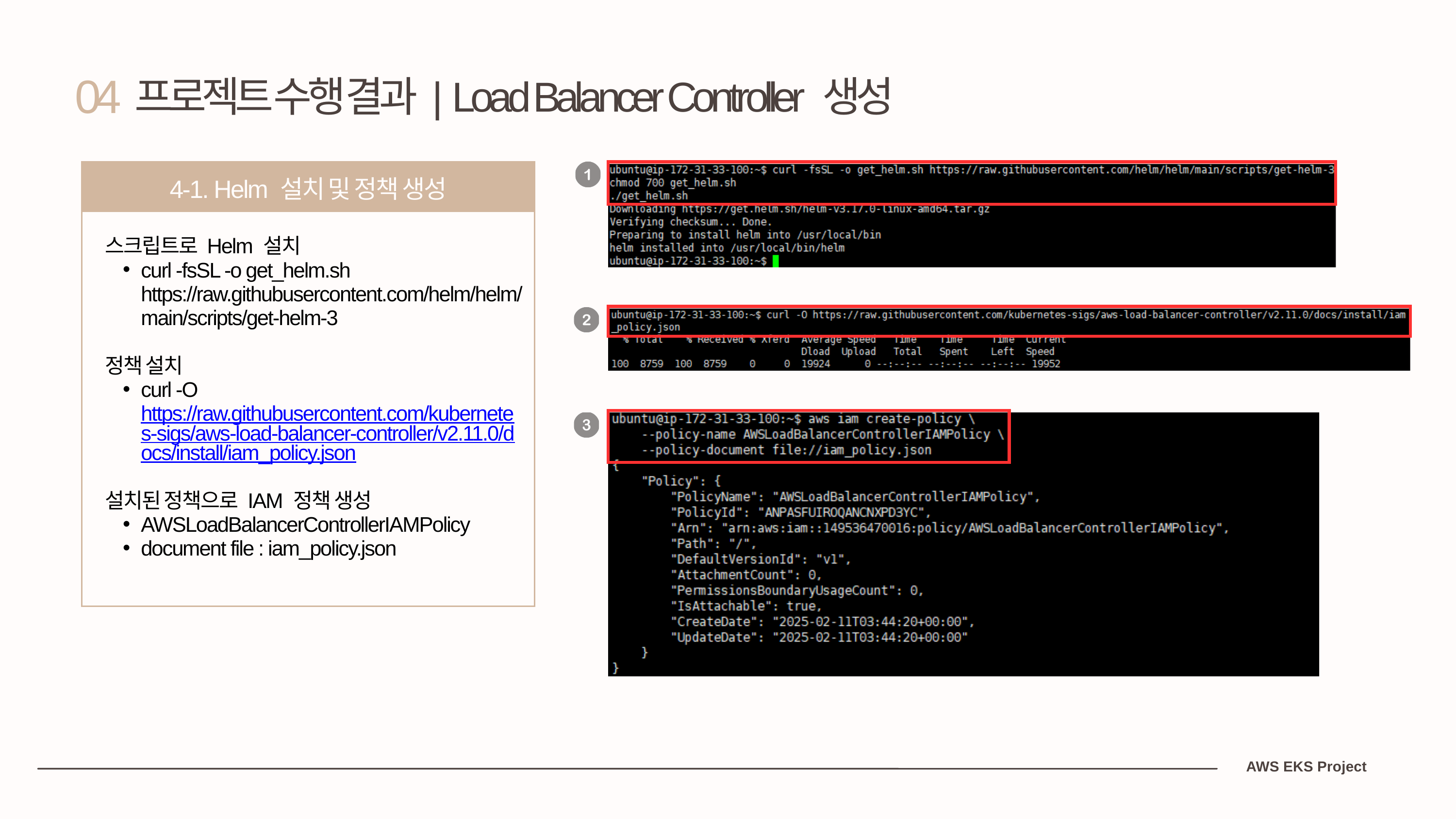

04
프로젝트 수행 결과 |  Load Balancer Controller 생성

4-1. Helm 설치 및 정책 생성
스크립트로 Helm 설치
curl -fsSL -o get_helm.sh https://raw.githubusercontent.com/helm/helm/main/scripts/get-helm-3

정책 설치
curl -O https://raw.githubusercontent.com/kubernetes-sigs/aws-load-balancer-controller/v2.11.0/docs/install/iam_policy.json

설치된 정책으로 IAM 정책 생성
AWSLoadBalancerControllerIAMPolicy
document file : iam_policy.json

AWS EKS Project